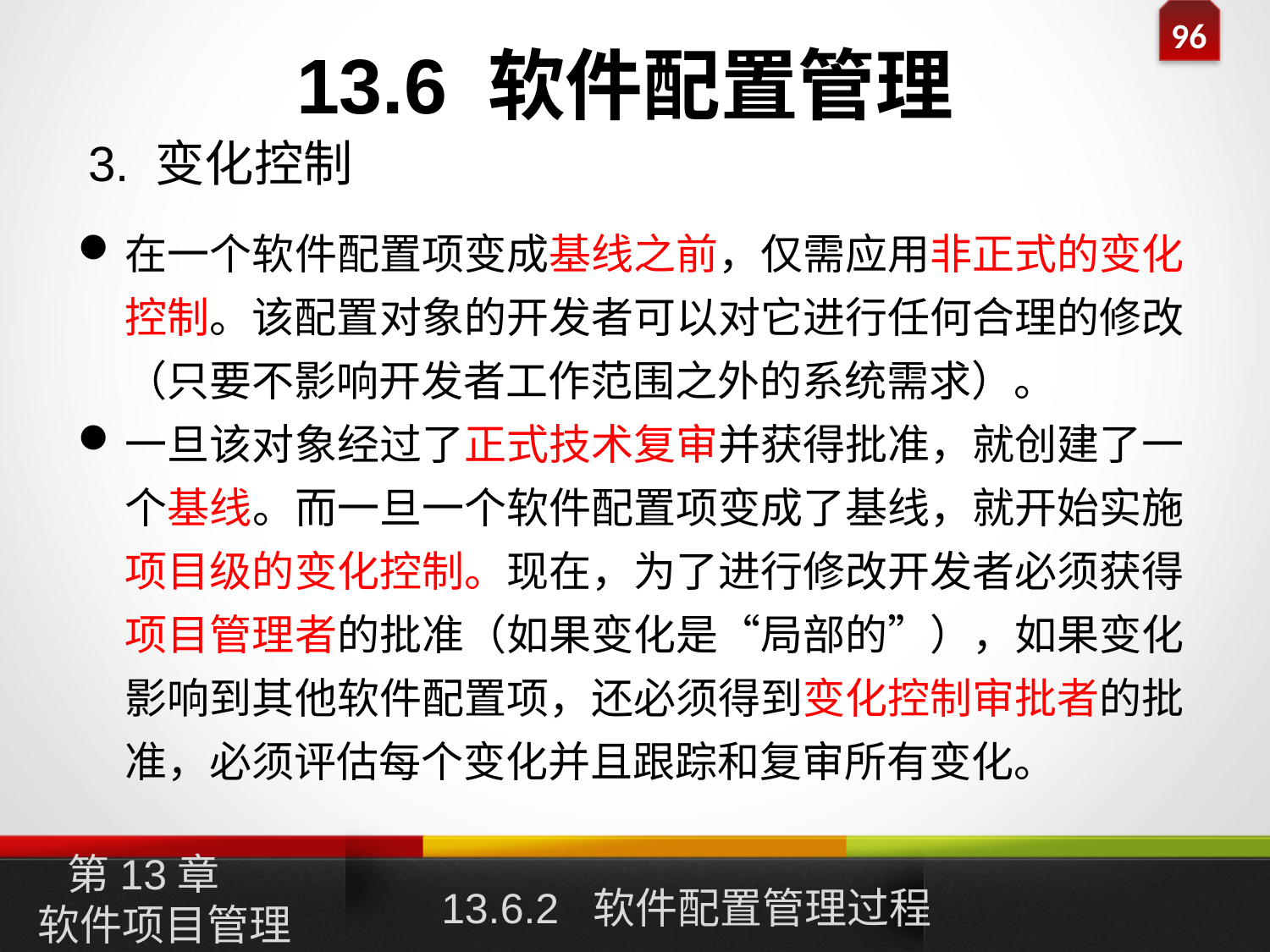

# 13.6 软件配置管理
3. 变化控制
在一个软件配置项变成基线之前，仅需应用非正式的变化控制。该配置对象的开发者可以对它进行任何合理的修改（只要不影响开发者工作范围之外的系统需求）。
一旦该对象经过了正式技术复审并获得批准，就创建了一个基线。而一旦一个软件配置项变成了基线，就开始实施项目级的变化控制。现在，为了进行修改开发者必须获得项目管理者的批准（如果变化是“局部的”），如果变化影响到其他软件配置项，还必须得到变化控制审批者的批准，必须评估每个变化并且跟踪和复审所有变化。
第13章
软件项目管理
13.6.2  软件配置管理过程